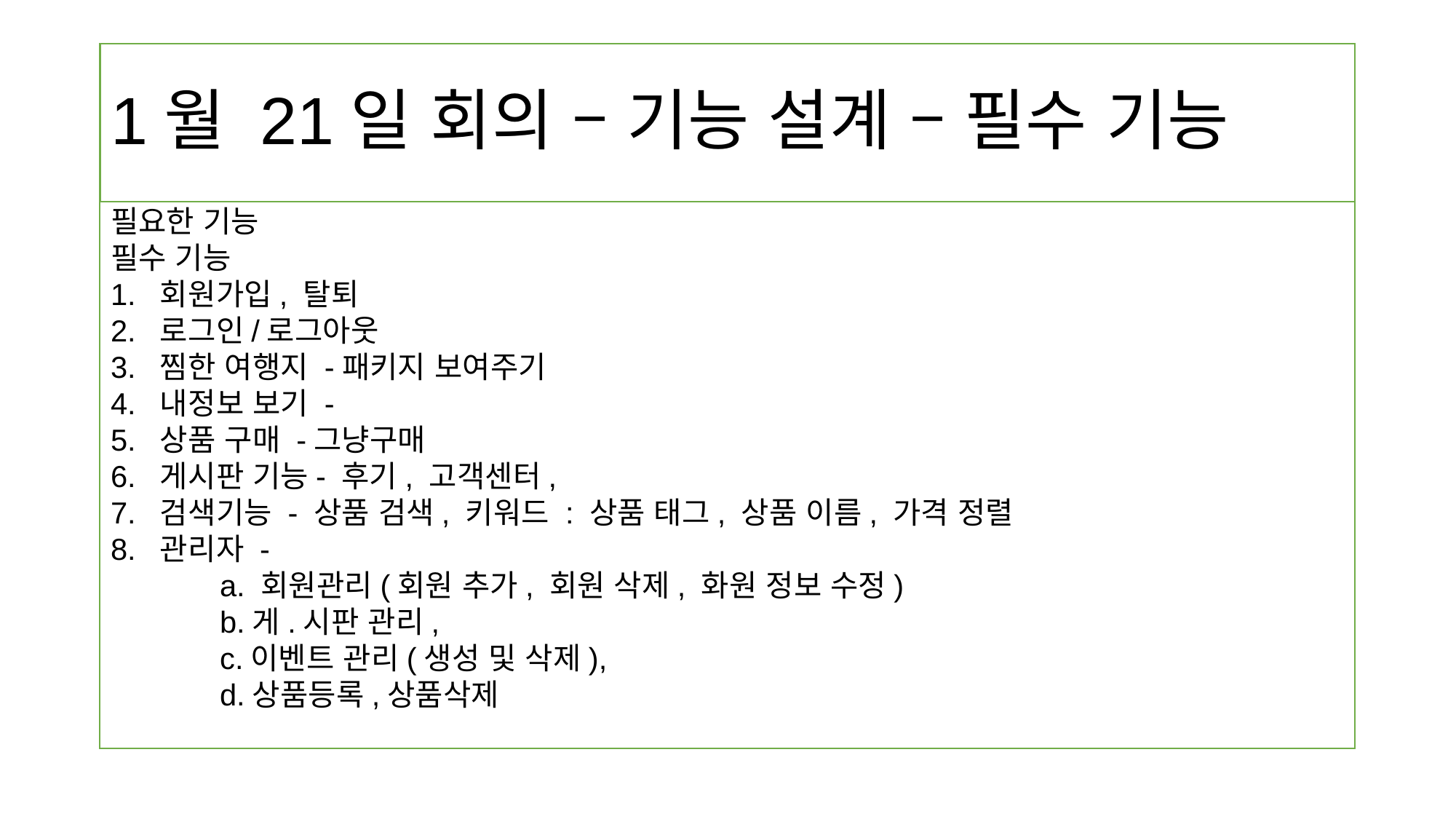

# 1월 21일 회의 – 기능 설계 – 필수 기능
필요한 기능
필수 기능
1.  회원가입, 탈퇴
2.  로그인/로그아웃
3.  찜한 여행지 -패키지 보여주기
4.  내정보 보기 -
5.  상품 구매 -그냥구매
6.  게시판 기능- 후기, 고객센터,
7.  검색기능 - 상품 검색, 키워드 : 상품 태그, 상품 이름, 가격 정렬
8.  관리자 -
	a. 회원관리(회원 추가, 회원 삭제, 화원 정보 수정)
	b.게.시판 관리,
	c.이벤트 관리(생성 및 삭제),
	d.상품등록,상품삭제